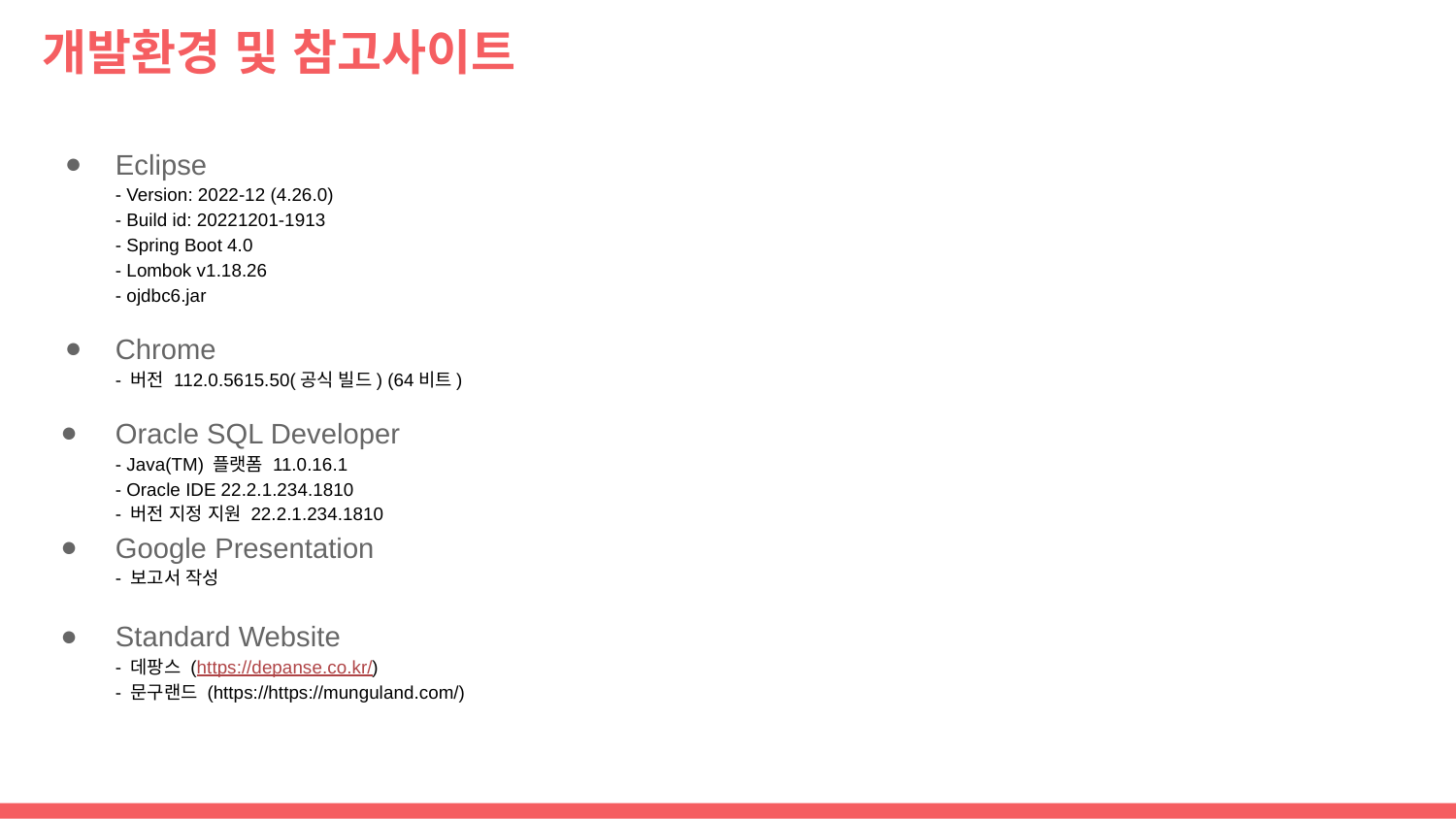

# 개발환경 및 참고사이트
Eclipse
- Version: 2022-12 (4.26.0)
- Build id: 20221201-1913
- Spring Boot 4.0
- Lombok v1.18.26
- ojdbc6.jar
Chrome
- 버전 112.0.5615.50(공식 빌드) (64비트)
Oracle SQL Developer
- Java(TM) 플랫폼 11.0.16.1
- Oracle IDE 22.2.1.234.1810
- 버전 지정 지원 22.2.1.234.1810
Google Presentation
- 보고서 작성
Standard Website
- 데팡스 (https://depanse.co.kr/)
- 문구랜드 (https://https://munguland.com/)